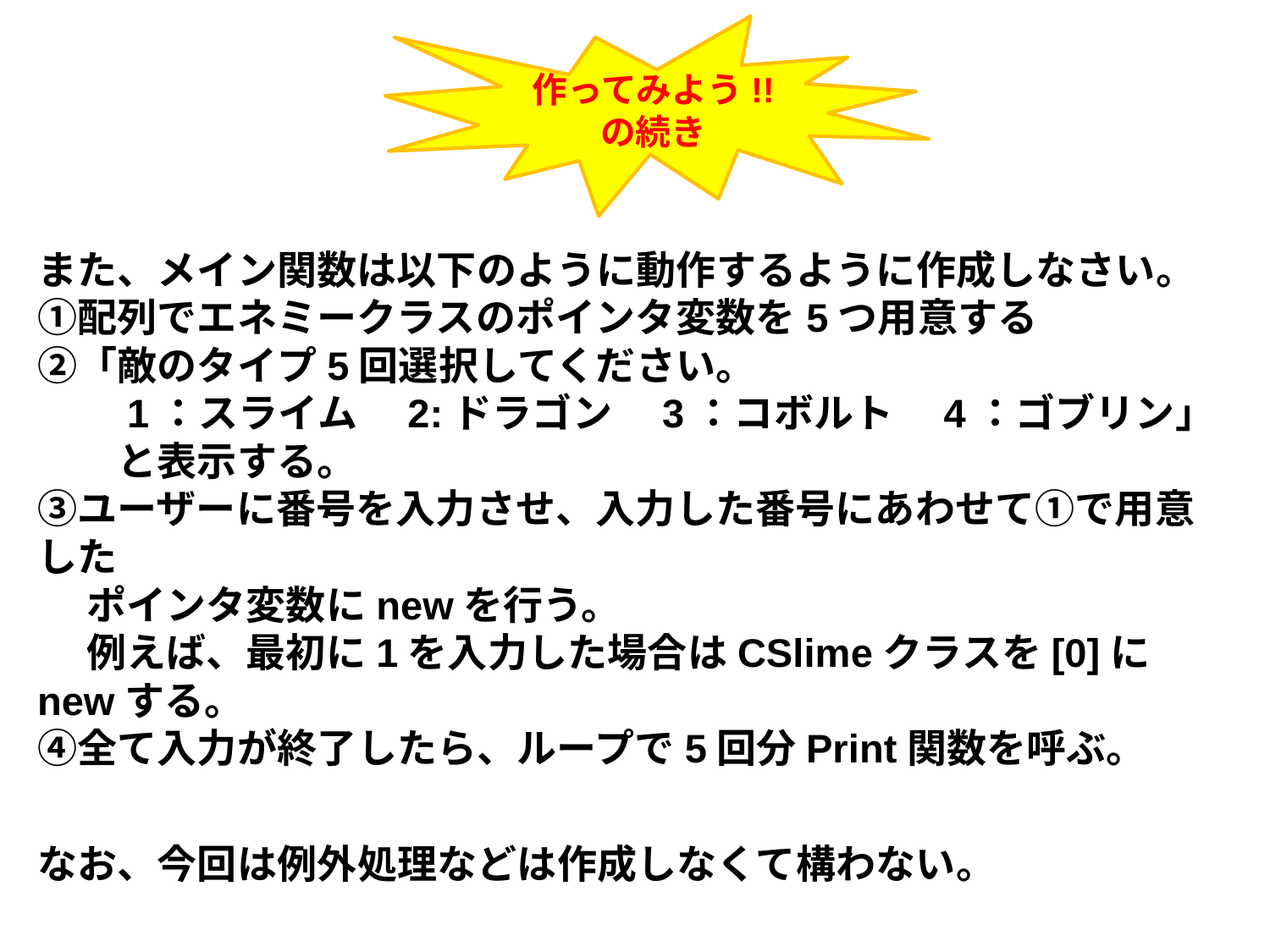

作ってみよう!!
の続き
また、メイン関数は以下のように動作するように作成しなさい。
①配列でエネミークラスのポインタ変数を5つ用意する
②「敵のタイプ5回選択してください。
　　1：スライム　2:ドラゴン　3：コボルト　4：ゴブリン」
　　と表示する。
③ユーザーに番号を入力させ、入力した番号にあわせて①で用意した
　 ポインタ変数にnewを行う。
　 例えば、最初に1を入力した場合はCSlimeクラスを[0]にnewする。
④全て入力が終了したら、ループで5回分Print関数を呼ぶ。
なお、今回は例外処理などは作成しなくて構わない。